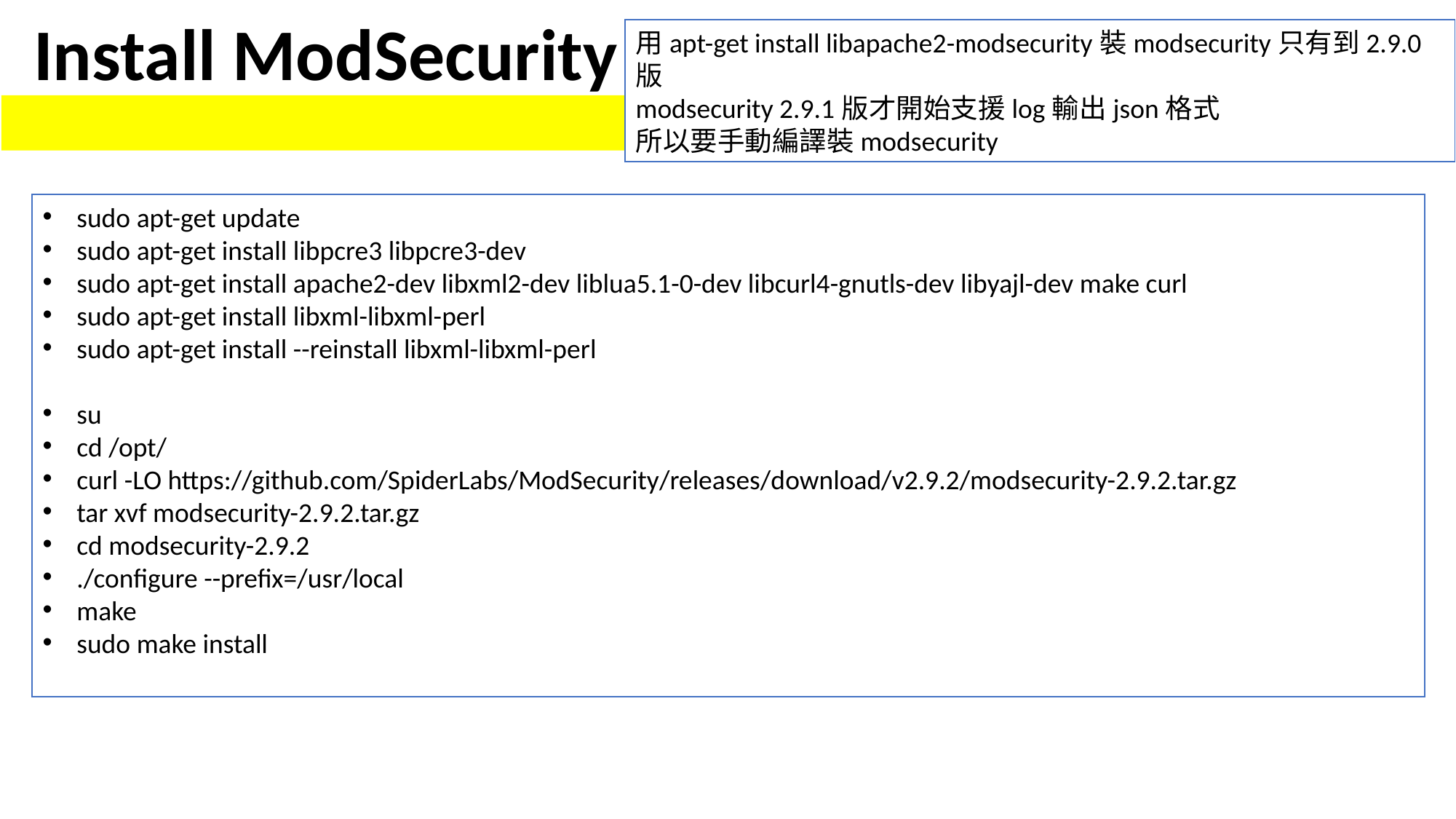

Install ModSecurity
用apt-get install libapache2-modsecurity裝modsecurity只有到2.9.0版
modsecurity 2.9.1版才開始支援log輸出json格式
所以要手動編譯裝modsecurity

sudo apt-get update
sudo apt-get install libpcre3 libpcre3-dev
sudo apt-get install apache2-dev libxml2-dev liblua5.1-0-dev libcurl4-gnutls-dev libyajl-dev make curl
sudo apt-get install libxml-libxml-perl
sudo apt-get install --reinstall libxml-libxml-perl

su
cd /opt/
curl -LO https://github.com/SpiderLabs/ModSecurity/releases/download/v2.9.2/modsecurity-2.9.2.tar.gz
tar xvf modsecurity-2.9.2.tar.gz
cd modsecurity-2.9.2
./configure --prefix=/usr/local
make
sudo make install